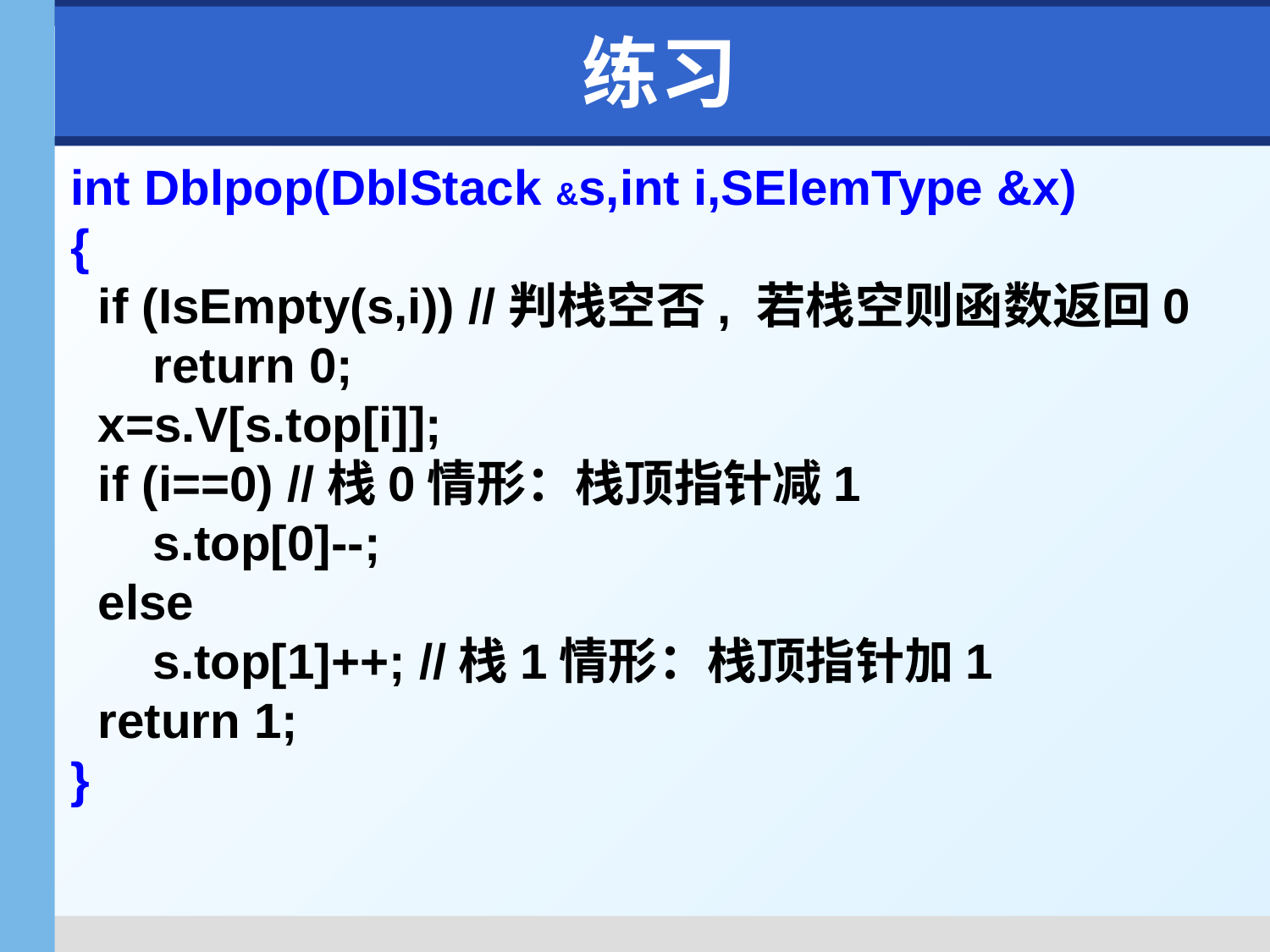

# 练习
int Dblpop(DblStack &s,int i,SElemType &x)
{
  if (IsEmpty(s,i)) //判栈空否, 若栈空则函数返回0
      return 0;
  x=s.V[s.top[i]];
  if (i==0) //栈0情形：栈顶指针减1
      s.top[0]--;
  else
      s.top[1]++; //栈1情形：栈顶指针加1
  return 1;
}